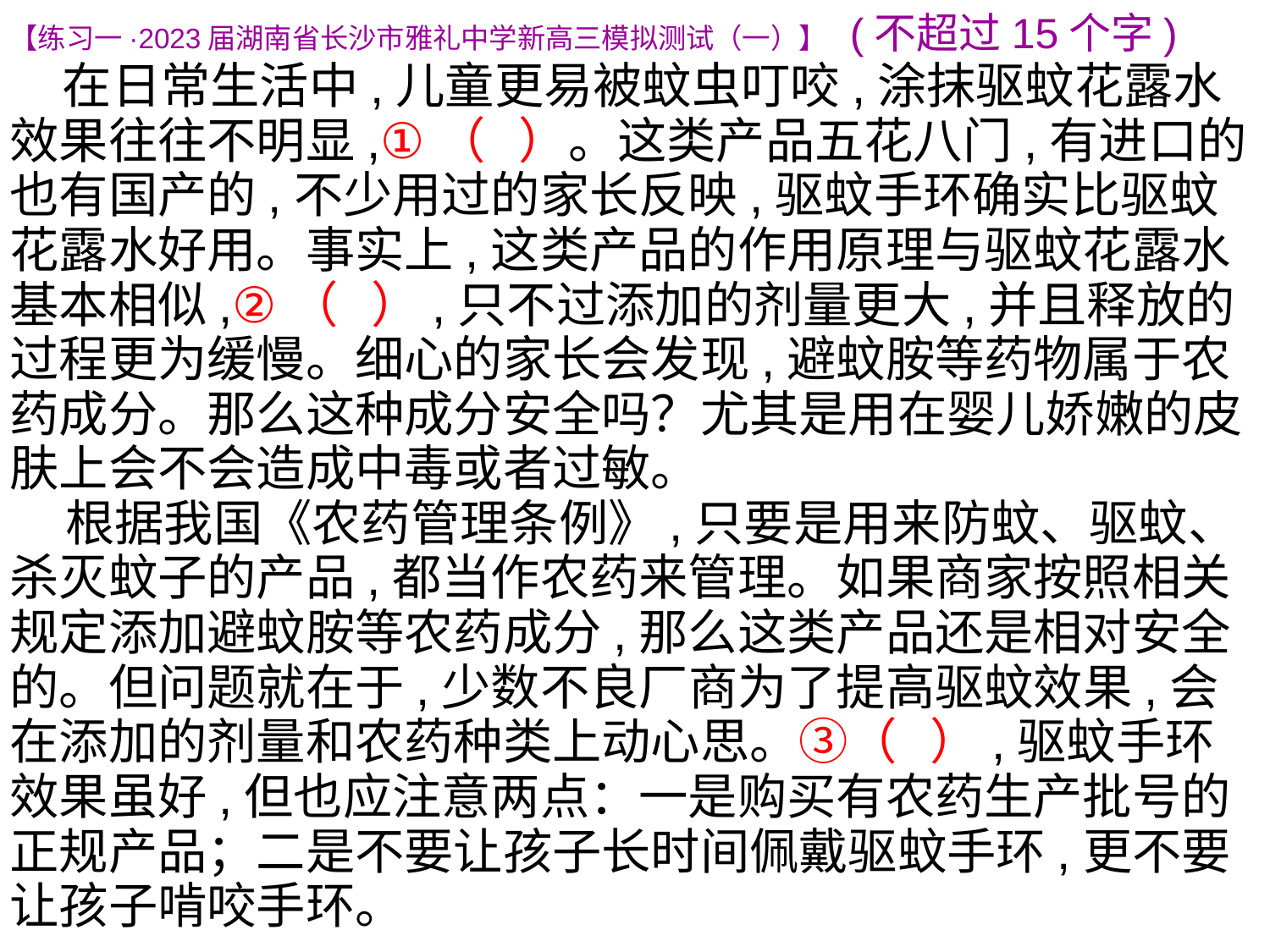

【练习一·2023届湖南省长沙市雅礼中学新高三模拟测试（一）】 (不超过15个字)
    在日常生活中,儿童更易被蚊虫叮咬,涂抹驱蚊花露水效果往往不明显,①（   ）。这类产品五花八门,有进口的也有国产的,不少用过的家长反映,驱蚊手环确实比驱蚊花露水好用。事实上,这类产品的作用原理与驱蚊花露水基本相似,②（   ）,只不过添加的剂量更大,并且释放的过程更为缓慢。细心的家长会发现,避蚊胺等药物属于农药成分。那么这种成分安全吗？尤其是用在婴儿娇嫩的皮肤上会不会造成中毒或者过敏。
    根据我国《农药管理条例》,只要是用来防蚊、驱蚊、杀灭蚊子的产品,都当作农药来管理。如果商家按照相关规定添加避蚊胺等农药成分,那么这类产品还是相对安全的。但问题就在于,少数不良厂商为了提高驱蚊效果,会在添加的剂量和农药种类上动心思。③（   ）,驱蚊手环效果虽好,但也应注意两点：一是购买有农药生产批号的正规产品；二是不要让孩子长时间佩戴驱蚊手环,更不要让孩子啃咬手环。